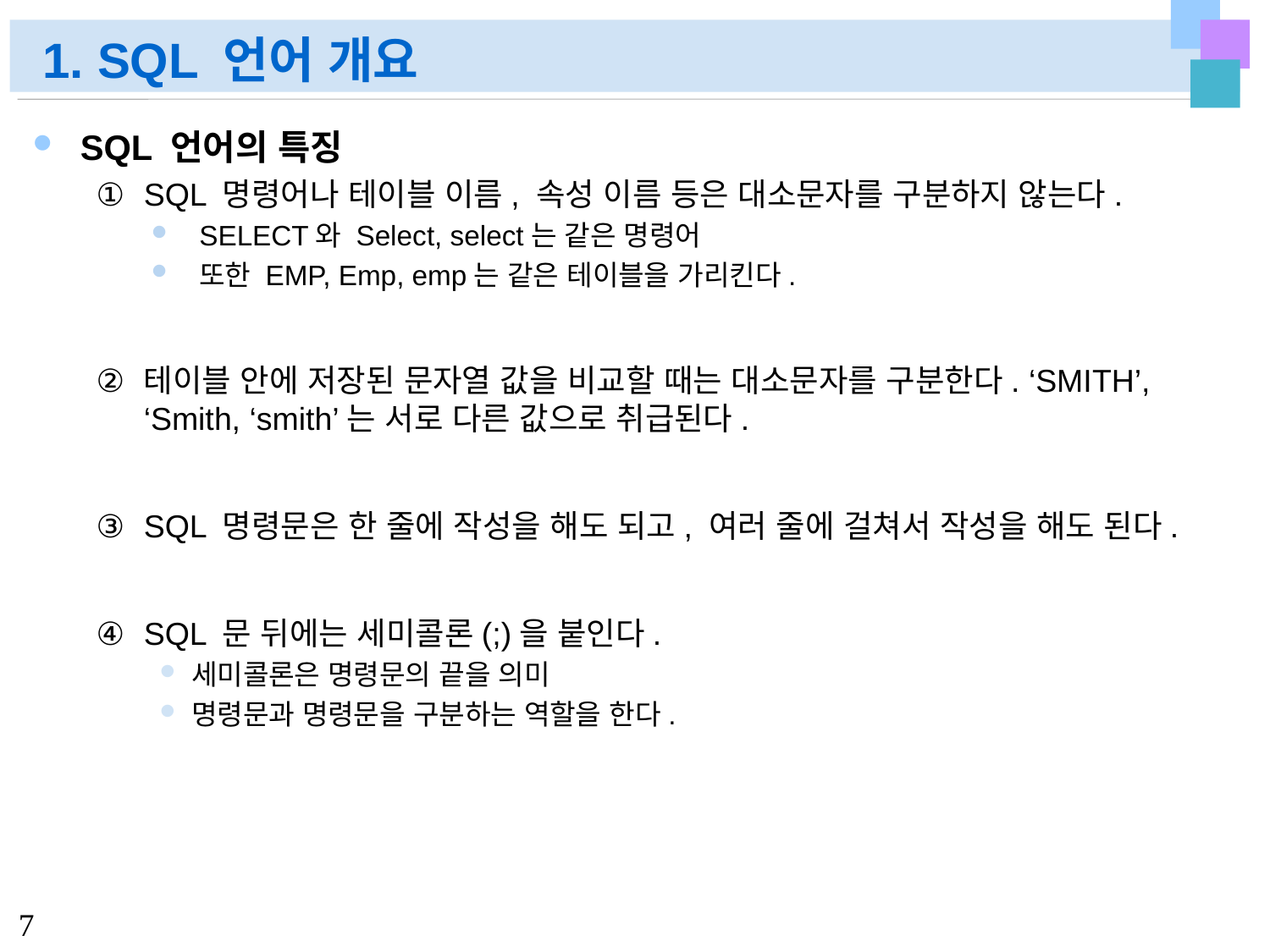

# 1. SQL 언어 개요
SQL 언어의 특징
SQL 명령어나 테이블 이름, 속성 이름 등은 대소문자를 구분하지 않는다.
SELECT와 Select, select는 같은 명령어
또한 EMP, Emp, emp는 같은 테이블을 가리킨다.

테이블 안에 저장된 문자열 값을 비교할 때는 대소문자를 구분한다. ‘SMITH’, ‘Smith, ‘smith’는 서로 다른 값으로 취급된다.

SQL 명령문은 한 줄에 작성을 해도 되고, 여러 줄에 걸쳐서 작성을 해도 된다.

SQL 문 뒤에는 세미콜론(;)을 붙인다.
세미콜론은 명령문의 끝을 의미
명령문과 명령문을 구분하는 역할을 한다.